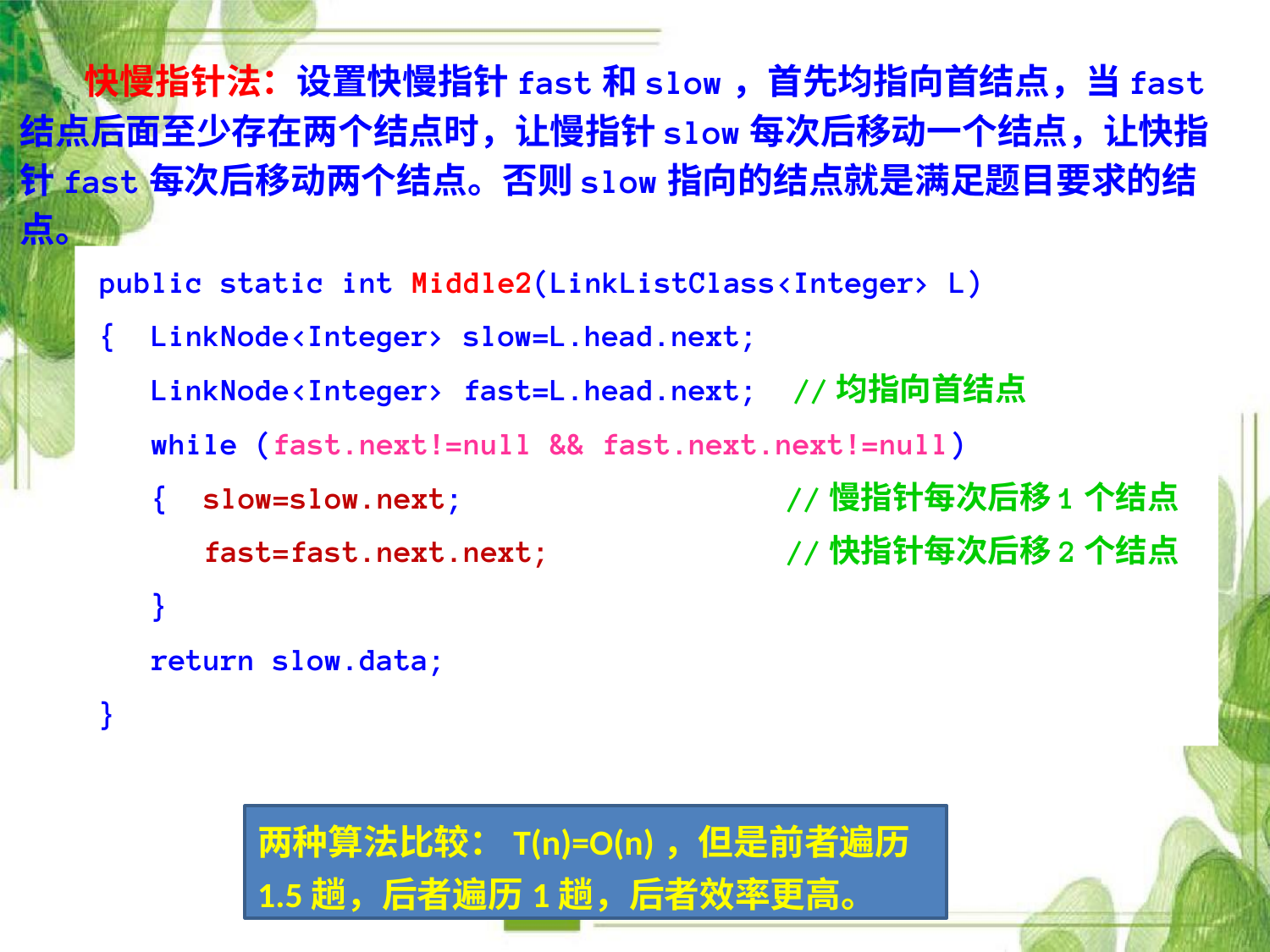

快慢指针法：设置快慢指针fast和slow，首先均指向首结点，当fast结点后面至少存在两个结点时，让慢指针slow每次后移动一个结点，让快指针fast每次后移动两个结点。否则slow指向的结点就是满足题目要求的结点。
public static int Middle2(LinkListClass<Integer> L)
{  LinkNode<Integer> slow=L.head.next;
   LinkNode<Integer> fast=L.head.next;  //均指向首结点
   while (fast.next!=null && fast.next.next!=null)
   {  slow=slow.next;			   //慢指针每次后移1个结点
      fast=fast.next.next;		   //快指针每次后移2个结点
   }
   return slow.data;
}
两种算法比较：T(n)=O(n)，但是前者遍历1.5趟，后者遍历1趟，后者效率更高。